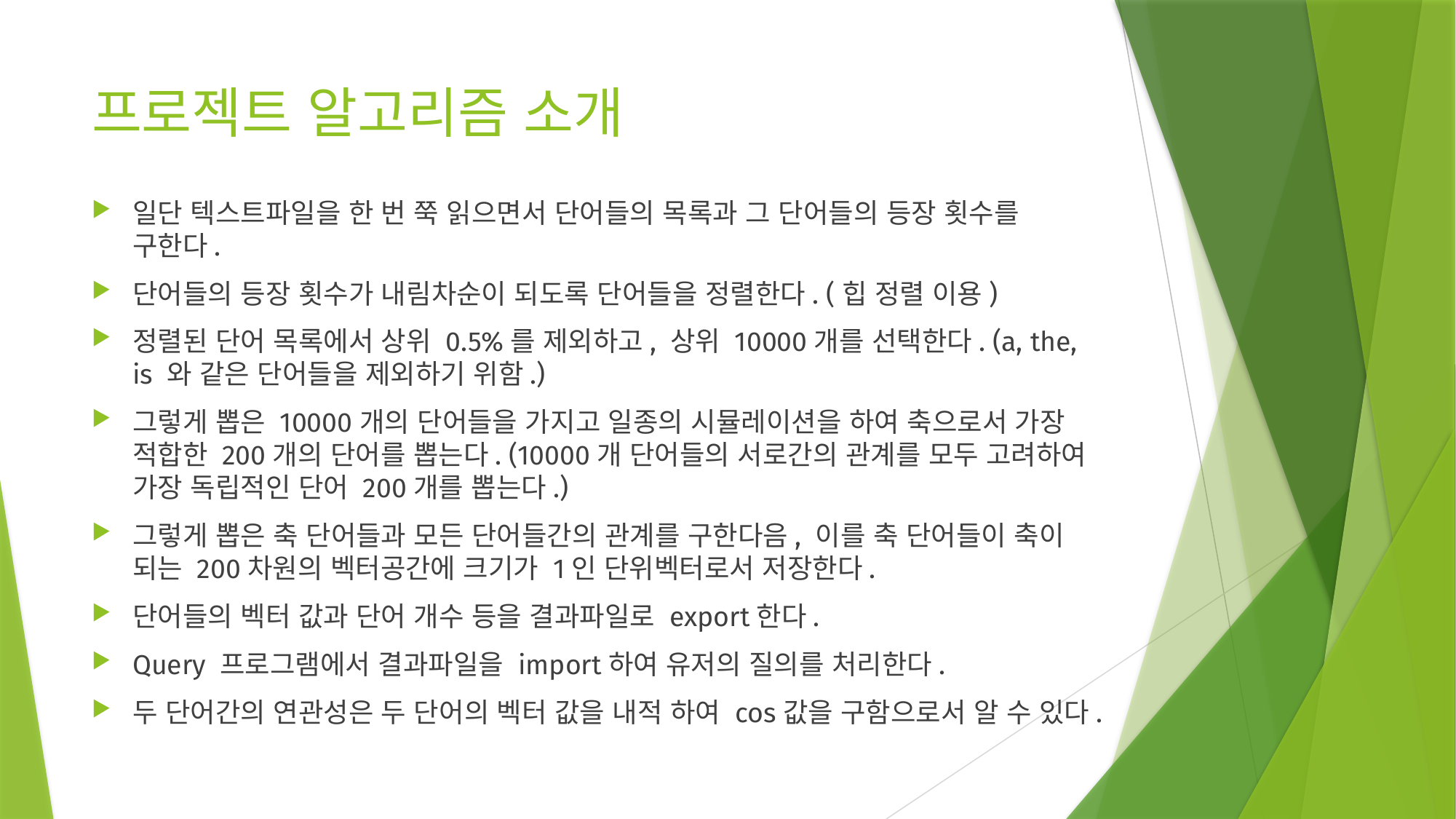

# 프로젝트 알고리즘 소개
일단 텍스트파일을 한 번 쭉 읽으면서 단어들의 목록과 그 단어들의 등장 횟수를 구한다.
단어들의 등장 횟수가 내림차순이 되도록 단어들을 정렬한다. (힙 정렬 이용)
정렬된 단어 목록에서 상위 0.5%를 제외하고, 상위 10000개를 선택한다. (a, the, is 와 같은 단어들을 제외하기 위함.)
그렇게 뽑은 10000개의 단어들을 가지고 일종의 시뮬레이션을 하여 축으로서 가장 적합한 200개의 단어를 뽑는다. (10000개 단어들의 서로간의 관계를 모두 고려하여 가장 독립적인 단어 200개를 뽑는다.)
그렇게 뽑은 축 단어들과 모든 단어들간의 관계를 구한다음, 이를 축 단어들이 축이 되는 200차원의 벡터공간에 크기가 1인 단위벡터로서 저장한다.
단어들의 벡터 값과 단어 개수 등을 결과파일로 export한다.
Query 프로그램에서 결과파일을 import하여 유저의 질의를 처리한다.
두 단어간의 연관성은 두 단어의 벡터 값을 내적 하여 cos값을 구함으로서 알 수 있다.